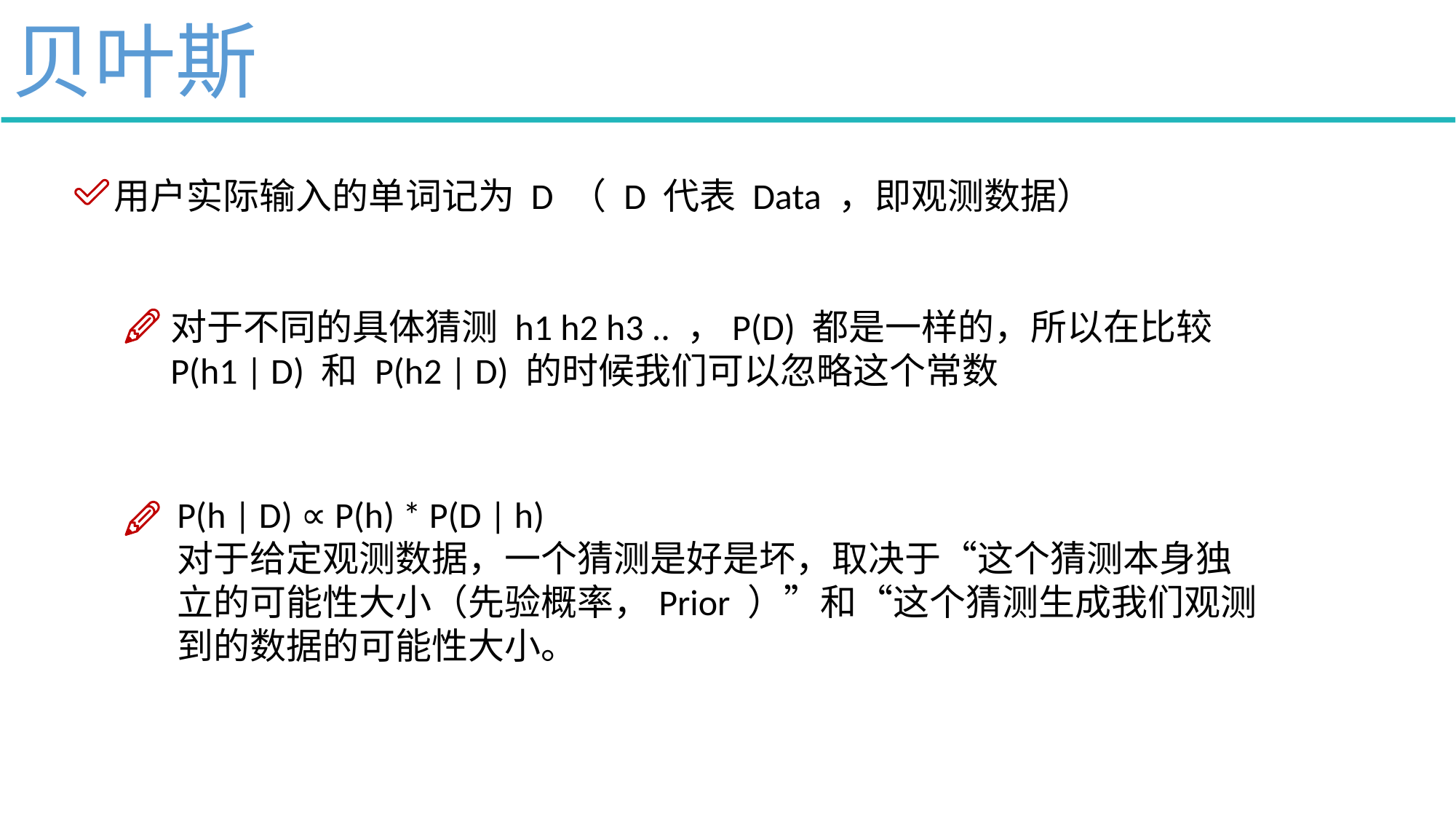

贝叶斯
用户实际输入的单词记为 D （ D 代表 Data ，即观测数据）

对于不同的具体猜测 h1 h2 h3 .. ，P(D) 都是一样的，所以在比较 P(h1 | D) 和 P(h2 | D) 的时候我们可以忽略这个常数

P(h | D) ∝ P(h) * P(D | h)
对于给定观测数据，一个猜测是好是坏，取决于“这个猜测本身独立的可能性大小（先验概率，Prior ）”和“这个猜测生成我们观测到的数据的可能性大小。